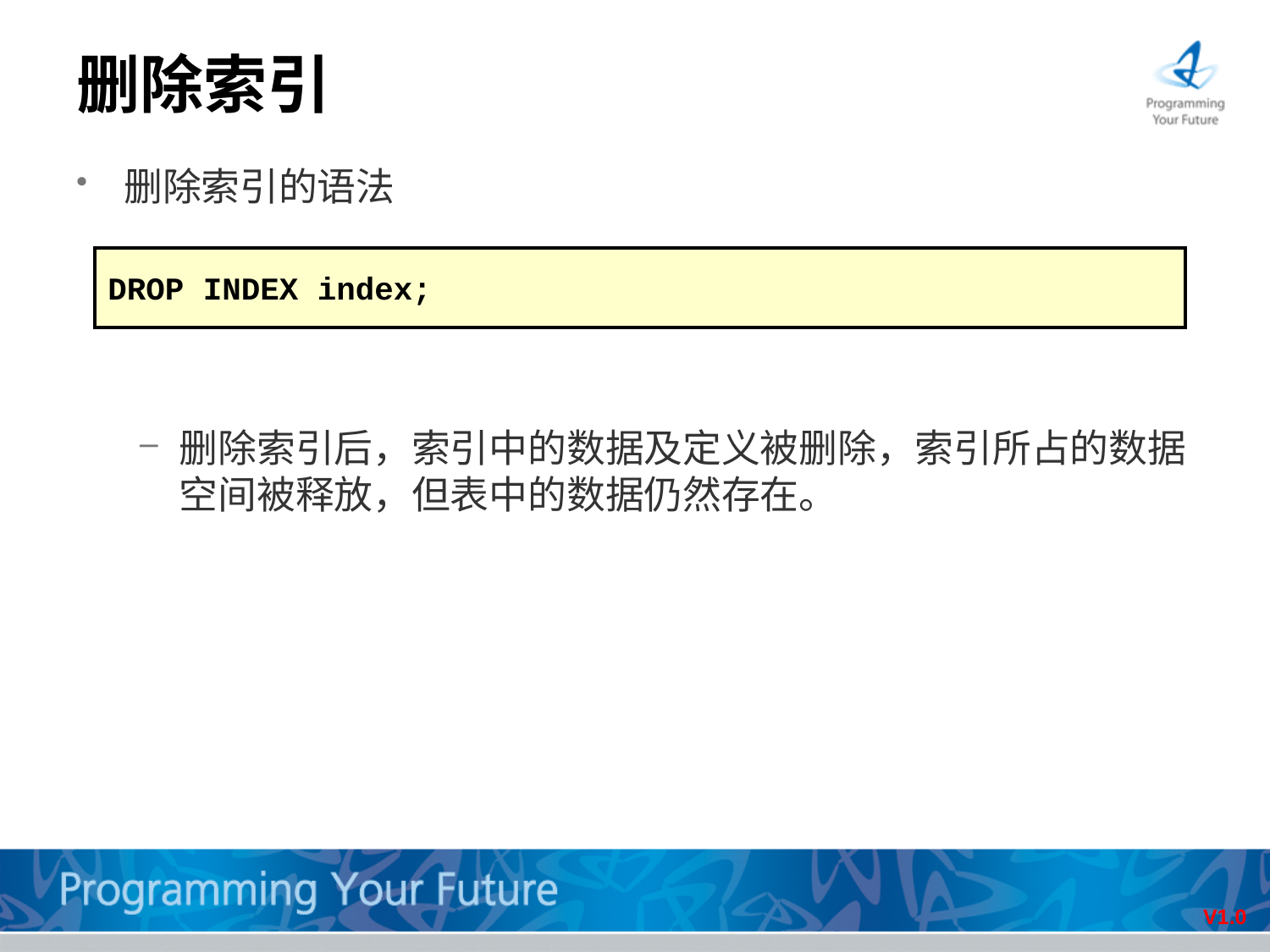

# 删除索引
删除索引的语法

删除索引后，索引中的数据及定义被删除，索引所占的数据空间被释放，但表中的数据仍然存在。
DROP INDEX index;